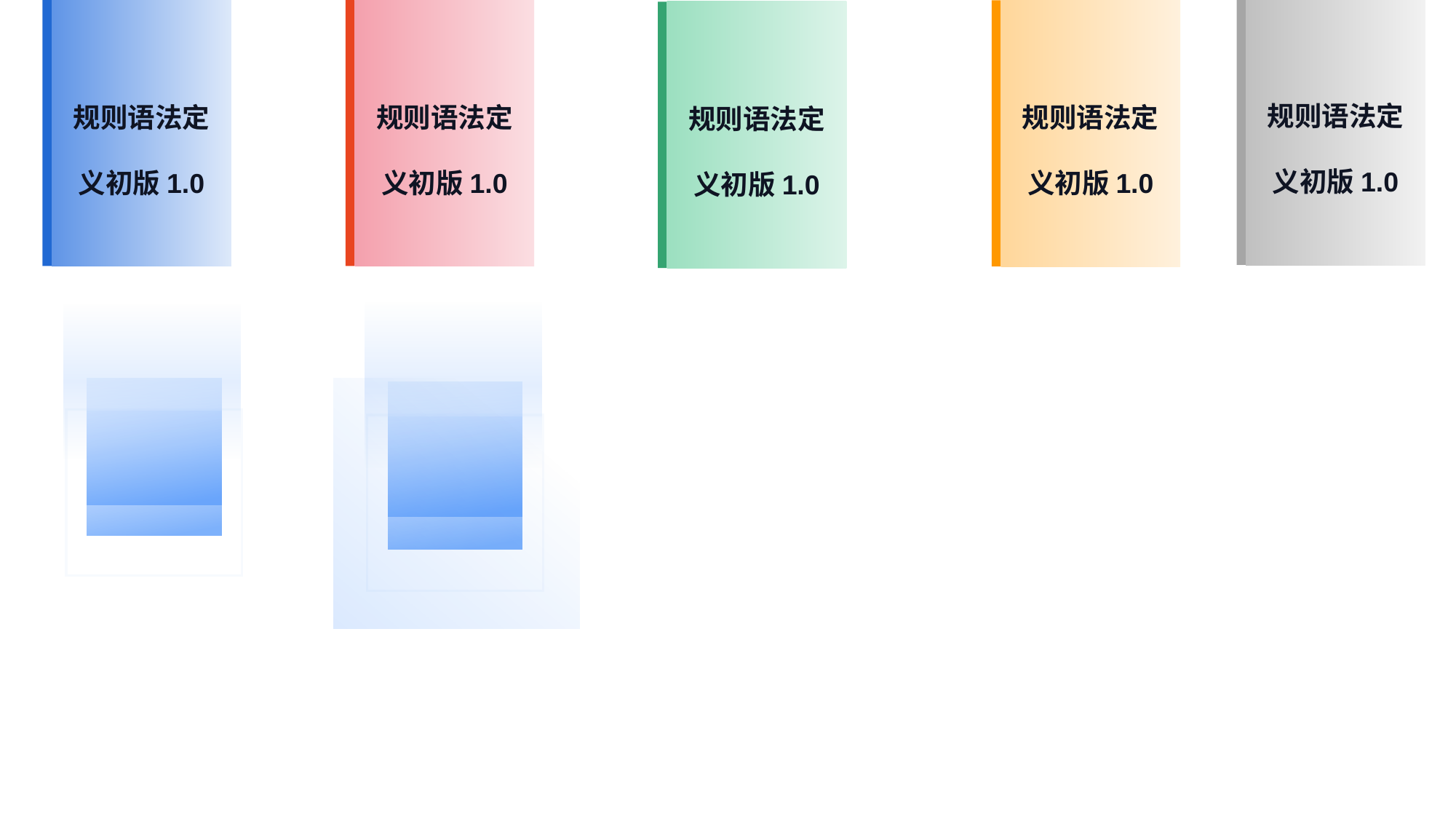

规则语法定义初版1.0

规则语法定义初版1.0

规则语法定义初版1.0

规则语法定义初版1.0
规则语法定义初版1.0